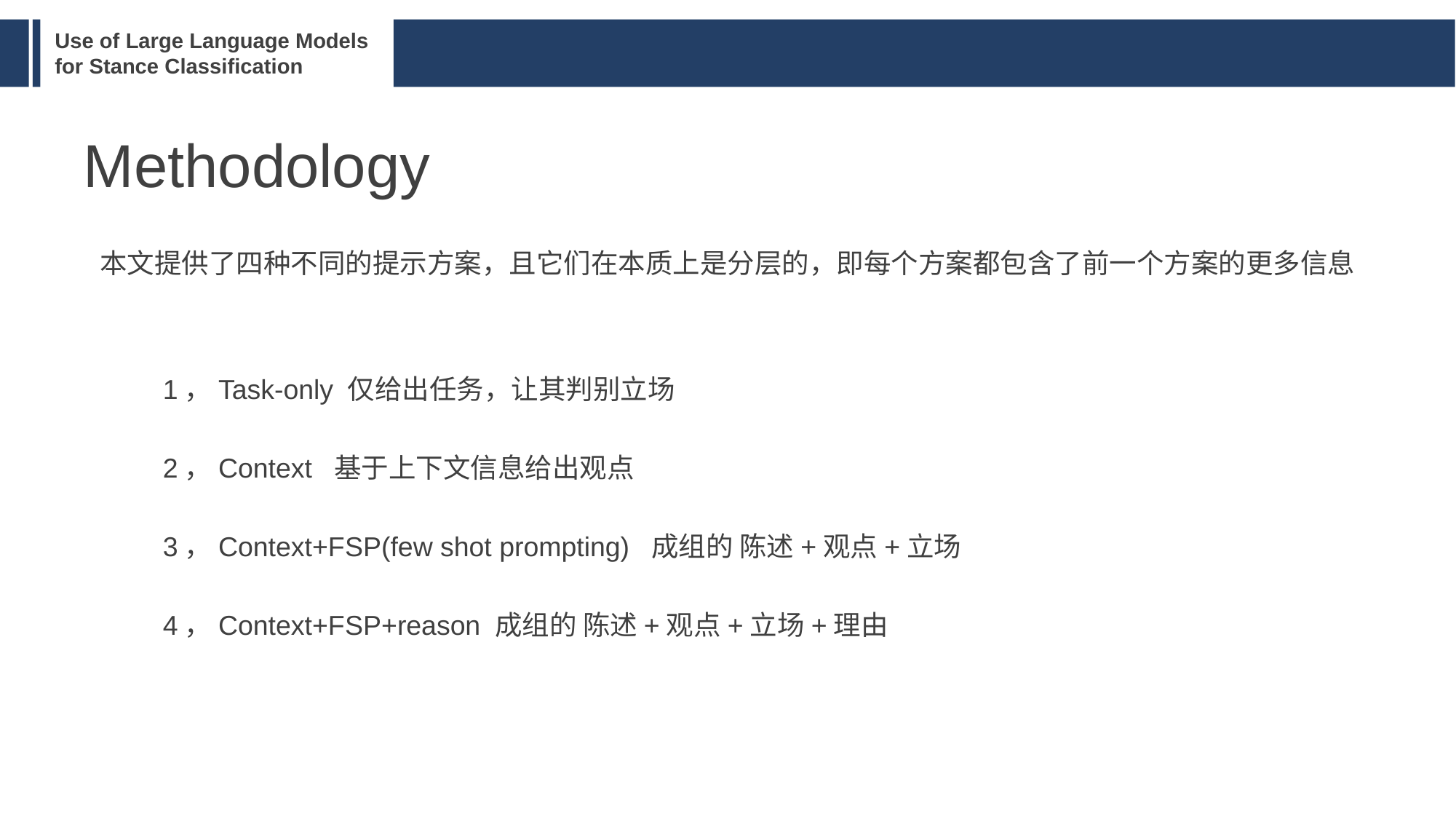

Methodology
本文提供了四种不同的提示方案，且它们在本质上是分层的，即每个方案都包含了前一个方案的更多信息
1，Task-only 仅给出任务，让其判别立场

2，Context  基于上下文信息给出观点

3，Context+FSP(few shot prompting)  成组的 陈述+观点+立场

4，Context+FSP+reason 成组的 陈述+观点+立场+理由